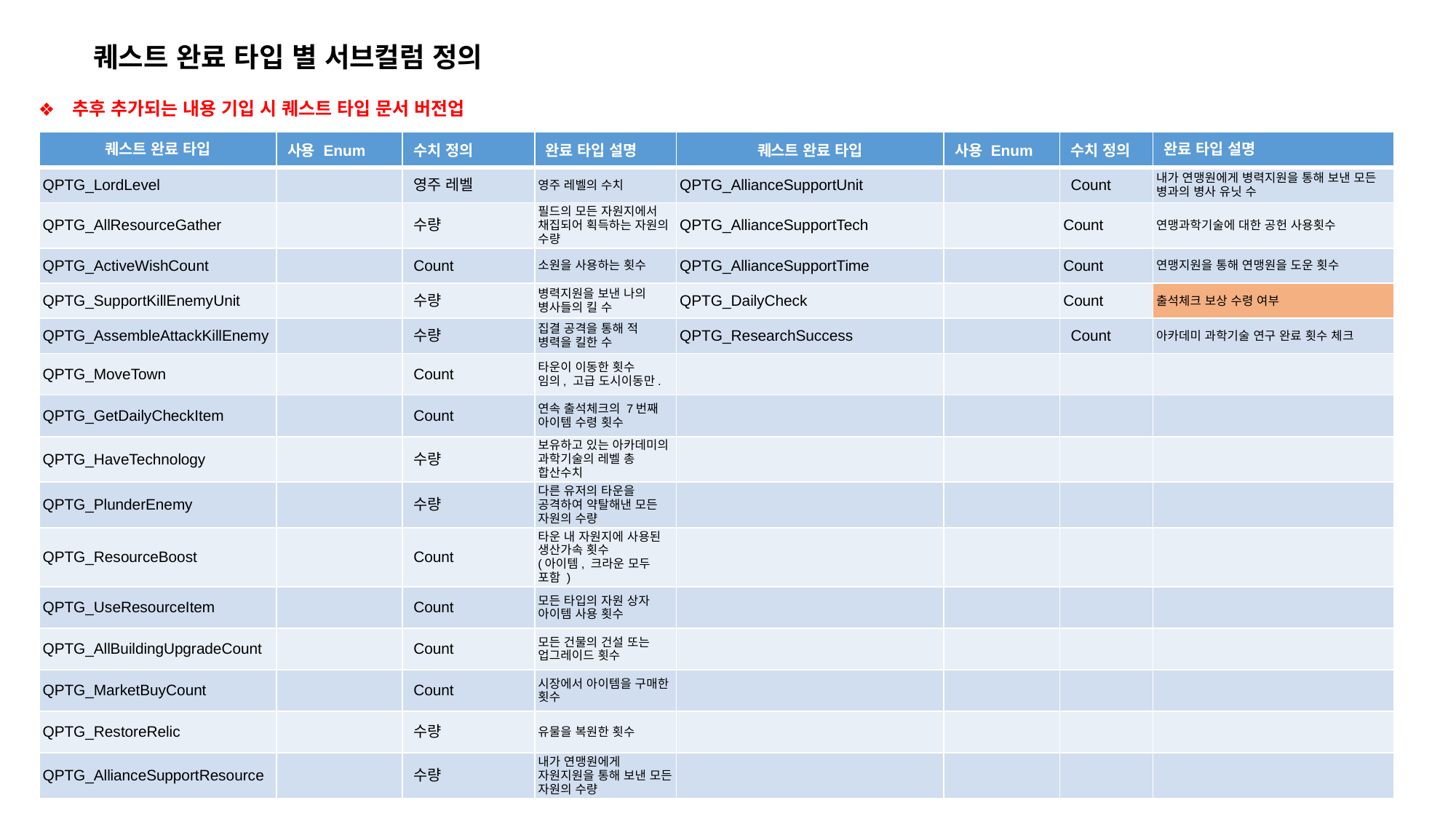

퀘스트 완료 타입 별 서브컬럼 정의
추후 추가되는 내용 기입 시 퀘스트 타입 문서 버전업
| 퀘스트 완료 타입 | 사용 Enum | 수치 정의 | 완료 타입 설명 | 퀘스트 완료 타입 | 사용 Enum | 수치 정의 | 완료 타입 설명 |
| --- | --- | --- | --- | --- | --- | --- | --- |
| QPTG\_LordLevel |  | 영주 레벨 | 영주 레벨의 수치 | QPTG\_AllianceSupportUnit |  | Count | 내가 연맹원에게 병력지원을 통해 보낸 모든 병과의 병사 유닛 수 |
| QPTG\_AllResourceGather |  | 수량 | 필드의 모든 자원지에서 채집되어 획득하는 자원의 수량 | QPTG\_AllianceSupportTech |  | Count | 연맹과학기술에 대한 공헌 사용횟수 |
| QPTG\_ActiveWishCount |  | Count | 소원을 사용하는 횟수 | QPTG\_AllianceSupportTime |  | Count | 연맹지원을 통해 연맹원을 도운 횟수 |
| QPTG\_SupportKillEnemyUnit |  | 수량 | 병력지원을 보낸 나의 병사들의 킬 수 | QPTG\_DailyCheck |  | Count | 출석체크 보상 수령 여부 |
| QPTG\_AssembleAttackKillEnemy |  | 수량 | 집결 공격을 통해 적 병력을 킬한 수 | QPTG\_ResearchSuccess |  | Count | 아카데미 과학기술 연구 완료 횟수 체크 |
| QPTG\_MoveTown |  | Count | 타운이 이동한 횟수 임의, 고급 도시이동만. |  |  |  |  |
| QPTG\_GetDailyCheckItem |  | Count | 연속 출석체크의 7번째 아이템 수령 횟수 |  |  |  |  |
| QPTG\_HaveTechnology |  | 수량 | 보유하고 있는 아카데미의 과학기술의 레벨 총 합산수치 |  |  |  |  |
| QPTG\_PlunderEnemy |  | 수량 | 다른 유저의 타운을 공격하여 약탈해낸 모든 자원의 수량 |  |  |  |  |
| QPTG\_ResourceBoost |  | Count | 타운 내 자원지에 사용된 생산가속 횟수 (아이템, 크라운 모두 포함 ) |  |  |  |  |
| QPTG\_UseResourceItem |  | Count | 모든 타입의 자원 상자 아이템 사용 횟수 |  |  |  |  |
| QPTG\_AllBuildingUpgradeCount |  | Count | 모든 건물의 건설 또는 업그레이드 횟수 |  |  |  |  |
| QPTG\_MarketBuyCount |  | Count | 시장에서 아이템을 구매한 횟수 |  |  |  |  |
| QPTG\_RestoreRelic |  | 수량 | 유물을 복원한 횟수 |  |  |  |  |
| QPTG\_AllianceSupportResource |  | 수량 | 내가 연맹원에게 자원지원을 통해 보낸 모든 자원의 수량 |  |  |  |  |